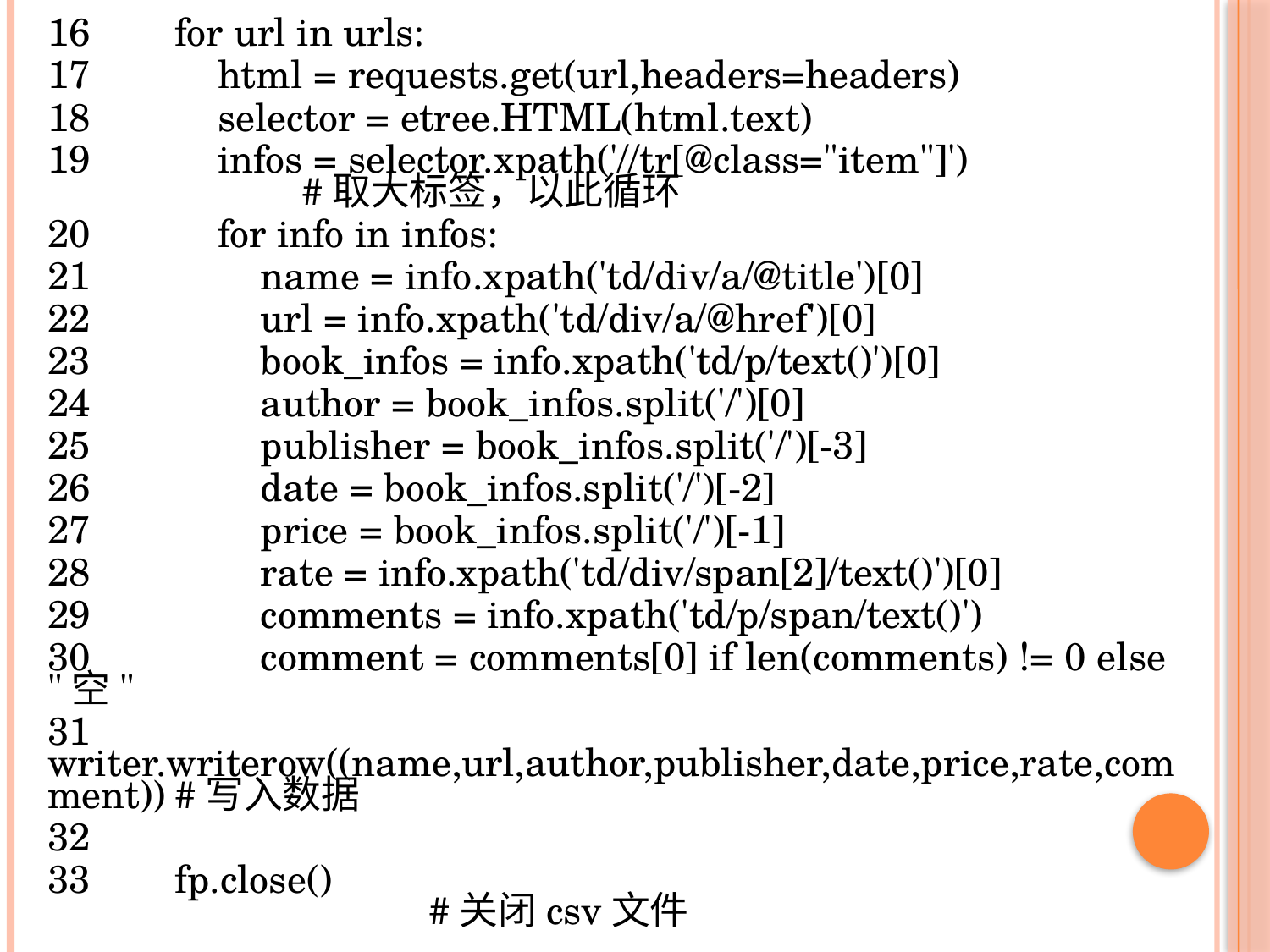

16	for url in urls:
17	    html = requests.get(url,headers=headers)
18	    selector = etree.HTML(html.text)
19	    infos = selector.xpath('//tr[@class="item"]')			#取大标签，以此循环
20	    for info in infos:
21	        name = info.xpath('td/div/a/@title')[0]
22	        url = info.xpath('td/div/a/@href')[0]
23	        book_infos = info.xpath('td/p/text()')[0]
24	        author = book_infos.split('/')[0]
25	        publisher = book_infos.split('/')[-3]
26	        date = book_infos.split('/')[-2]
27	        price = book_infos.split('/')[-1]
28	        rate = info.xpath('td/div/span[2]/text()')[0]
29	        comments = info.xpath('td/p/span/text()')
30	        comment = comments[0] if len(comments) != 0 else "空"
31	        writer.writerow((name,url,author,publisher,date,price,rate,comment))	#写入数据
32
33	fp.close()									#关闭csv文件